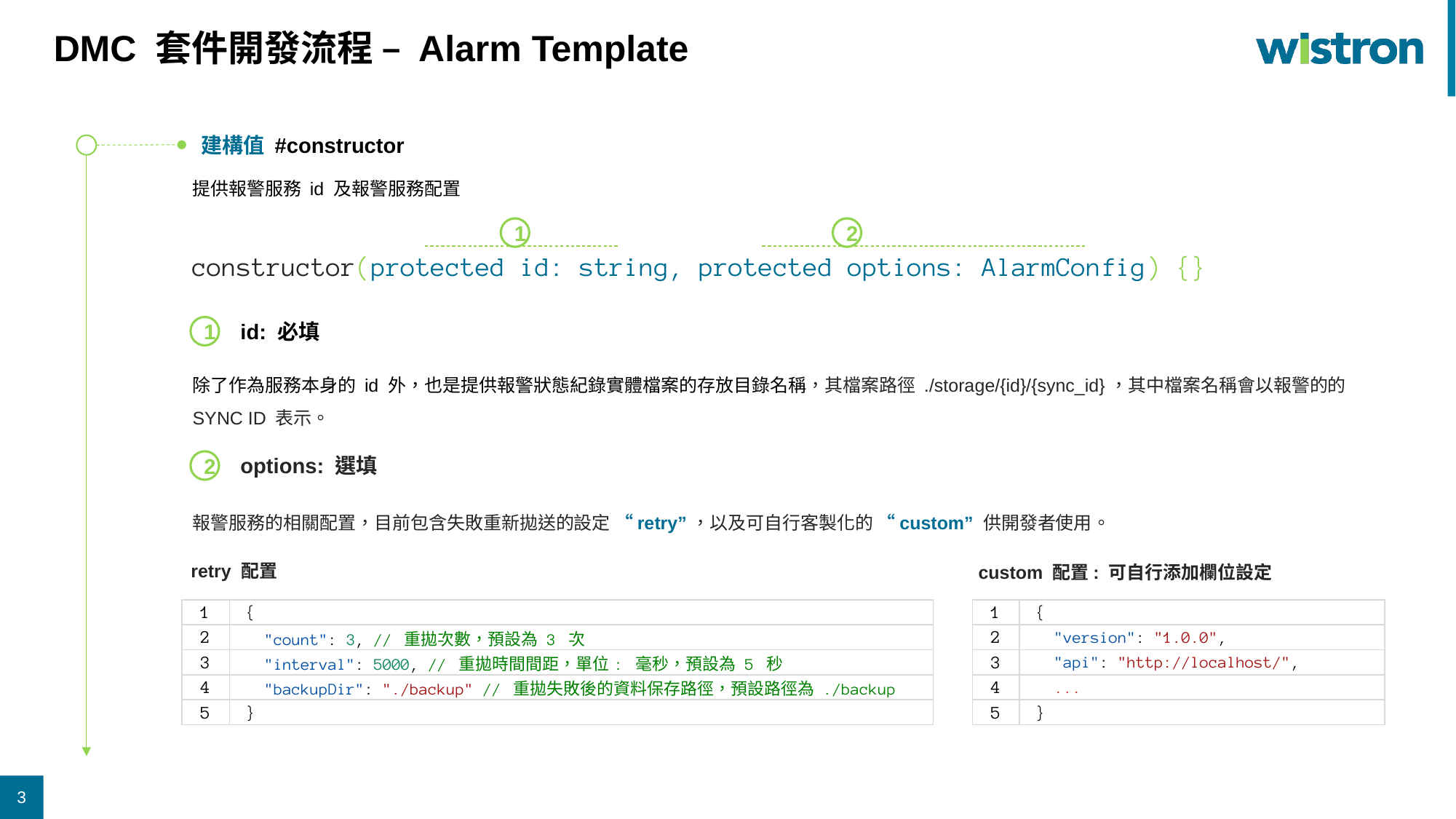

# DMC 套件開發流程 – Alarm Template
建構值 #constructor

提供報警服務 id 及報警服務配置
2
1
constructor(protected id: string, protected options: AlarmConfig) {}

id: 必填
1
除了作為服務本身的 id 外，也是提供報警狀態紀錄實體檔案的存放目錄名稱，其檔案路徑 ./storage/{id}/{sync_id}，其中檔案名稱會以報警的的 SYNC ID 表示。
options: 選填
2
報警服務的相關配置，目前包含失敗重新拋送的設定 “retry”，以及可自行客製化的 “custom” 供開發者使用。
retry 配置
custom 配置: 可自行添加欄位設定
| 1 | { |
| --- | --- |
| 2 | "count": 3, // 重拋次數，預設為 3 次 |
| 3 | "interval": 5000, // 重拋時間間距，單位: 毫秒，預設為 5 秒 |
| 4 | "backupDir": "./backup" // 重拋失敗後的資料保存路徑，預設路徑為 ./backup |
| 5 | } |
| 1 | { |
| --- | --- |
| 2 | "version": "1.0.0", |
| 3 | "api": "http://localhost/", |
| 4 | ... |
| 5 | } |